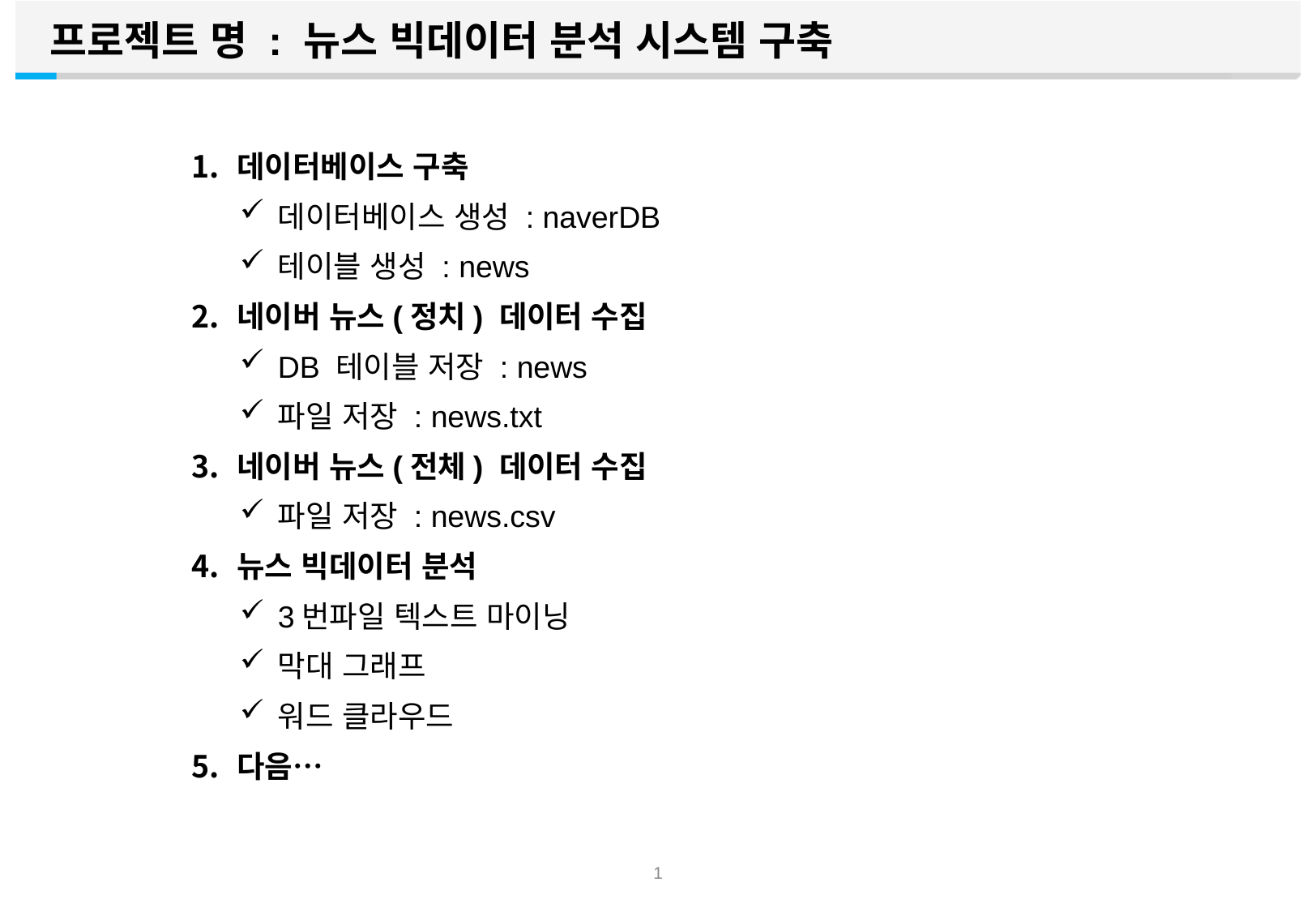

프로젝트 명 : 뉴스 빅데이터 분석 시스템 구축
데이터베이스 구축
데이터베이스 생성 : naverDB
테이블 생성 : news
네이버 뉴스(정치) 데이터 수집
DB 테이블 저장 : news
파일 저장 : news.txt
네이버 뉴스(전체) 데이터 수집
파일 저장 : news.csv
뉴스 빅데이터 분석
3번파일 텍스트 마이닝
막대 그래프
워드 클라우드
다음…
1